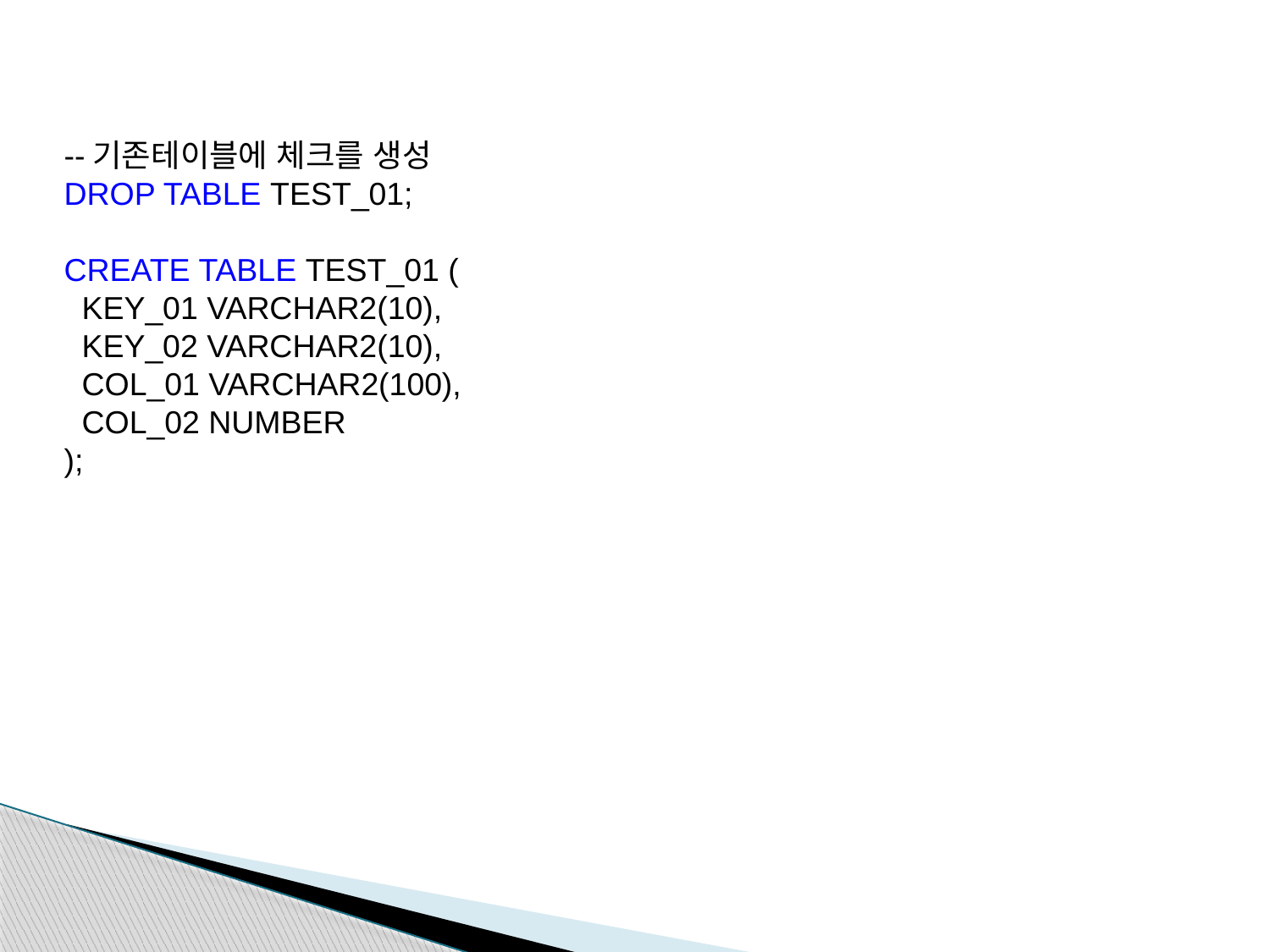

--기존테이블에 체크를 생성
DROP TABLE TEST_01;

CREATE TABLE TEST_01 (
  KEY_01 VARCHAR2(10),
  KEY_02 VARCHAR2(10),
  COL_01 VARCHAR2(100),
  COL_02 NUMBER
);